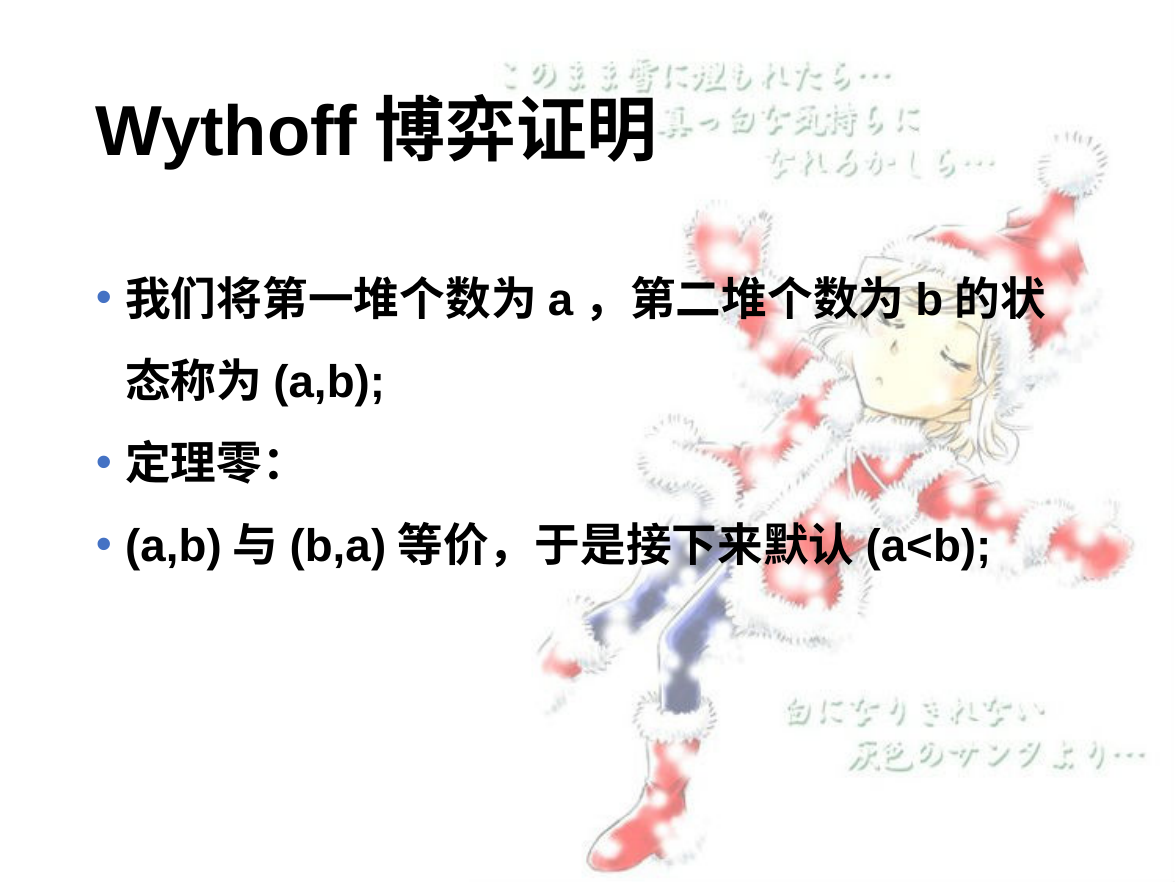

# Wythoff博弈证明
我们将第一堆个数为a，第二堆个数为b的状态称为(a,b);
定理零：
(a,b)与(b,a)等价，于是接下来默认(a<b);